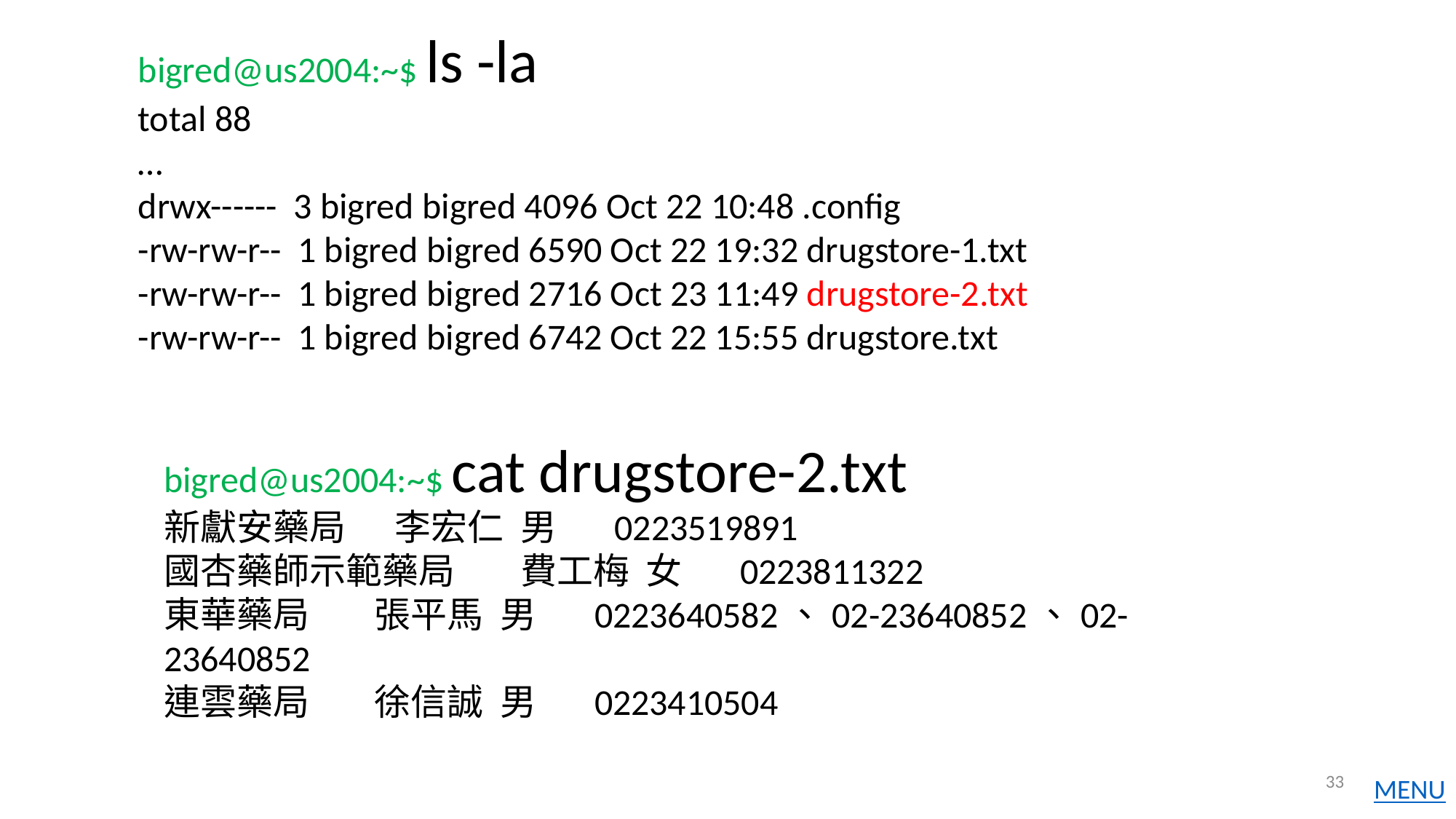

bigred@us2004:~$ ls -la
total 88
…
drwx------  3 bigred bigred 4096 Oct 22 10:48 .config
-rw-rw-r--  1 bigred bigred 6590 Oct 22 19:32 drugstore-1.txt
-rw-rw-r--  1 bigred bigred 2716 Oct 23 11:49 drugstore-2.txt
-rw-rw-r--  1 bigred bigred 6742 Oct 22 15:55 drugstore.txt
bigred@us2004:~$ cat drugstore-2.txt
新獻安藥局      李宏仁  男      0223519891
國杏藥師示範藥局        費工梅  女      0223811322
東華藥局        張平馬  男      0223640582、02-23640852、02-23640852
連雲藥局        徐信誠  男      0223410504
33